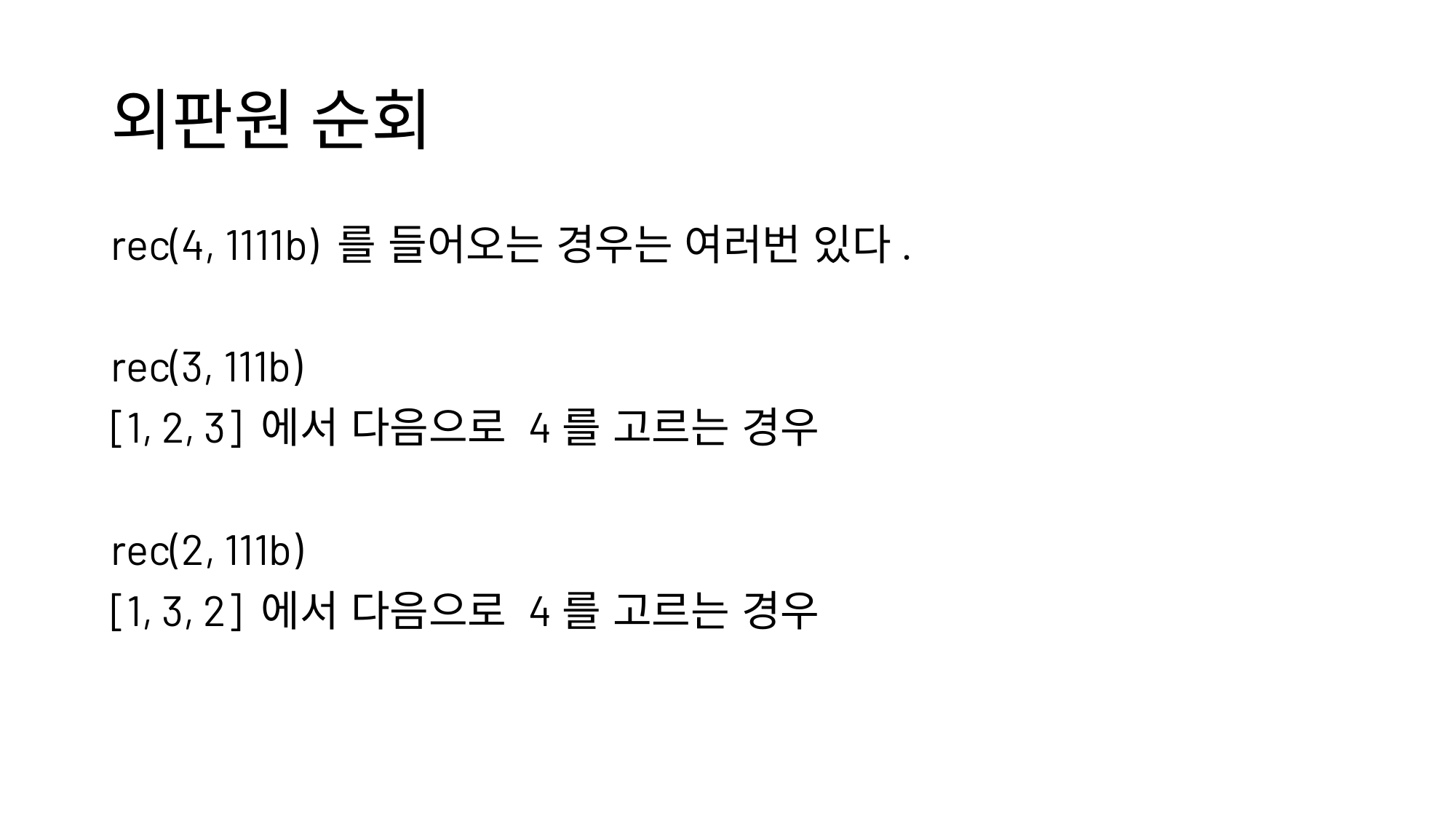

# 외판원 순회
rec(4, 1111b) 를 들어오는 경우는 여러번 있다.

rec(3, 111b)
[1, 2, 3] 에서 다음으로 4를 고르는 경우

rec(2, 111b)
[1, 3, 2] 에서 다음으로 4를 고르는 경우